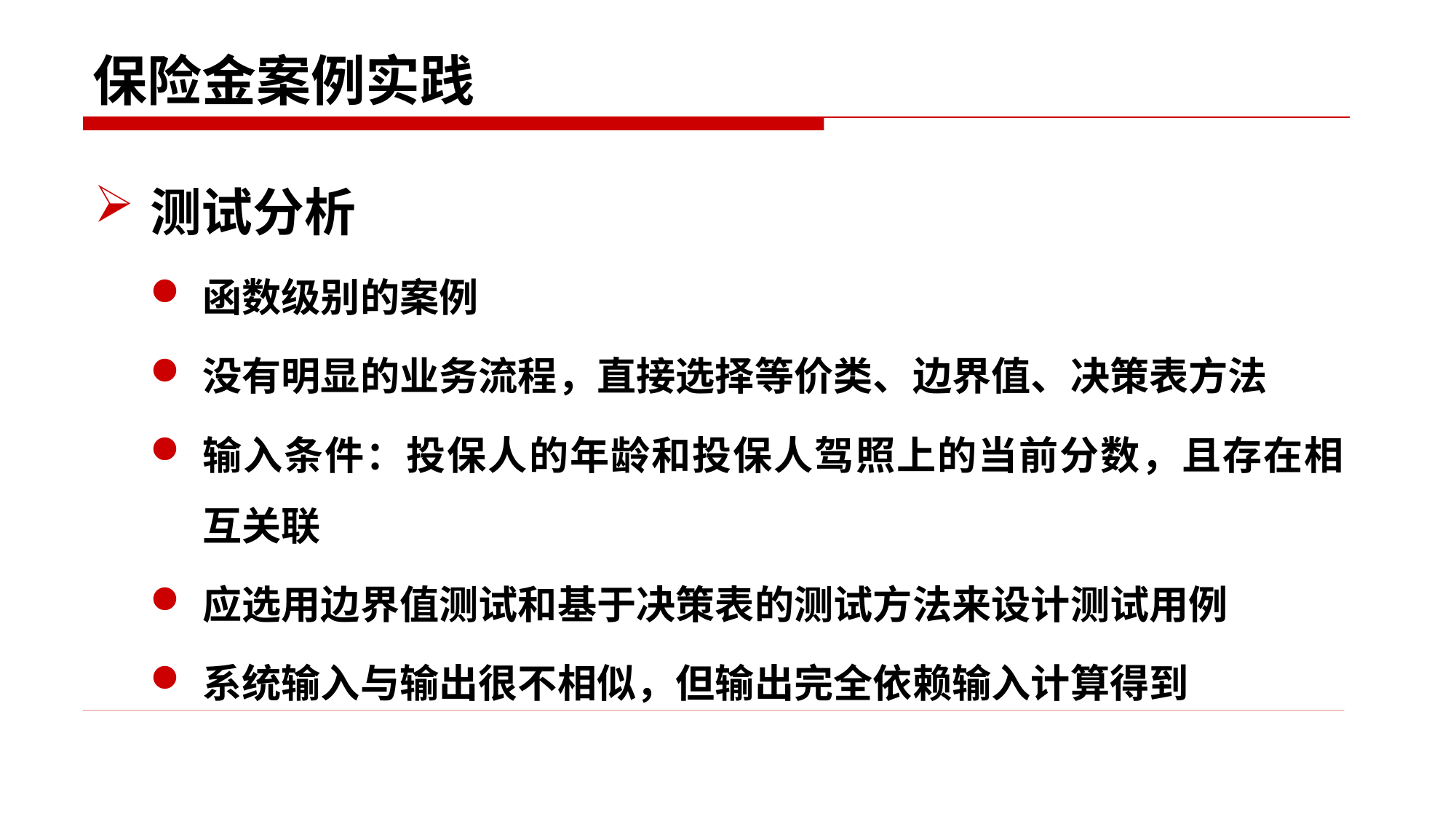

# 保险金案例实践
测试分析
函数级别的案例
没有明显的业务流程，直接选择等价类、边界值、决策表方法
输入条件：投保人的年龄和投保人驾照上的当前分数，且存在相互关联
应选用边界值测试和基于决策表的测试方法来设计测试用例
系统输入与输出很不相似，但输出完全依赖输入计算得到